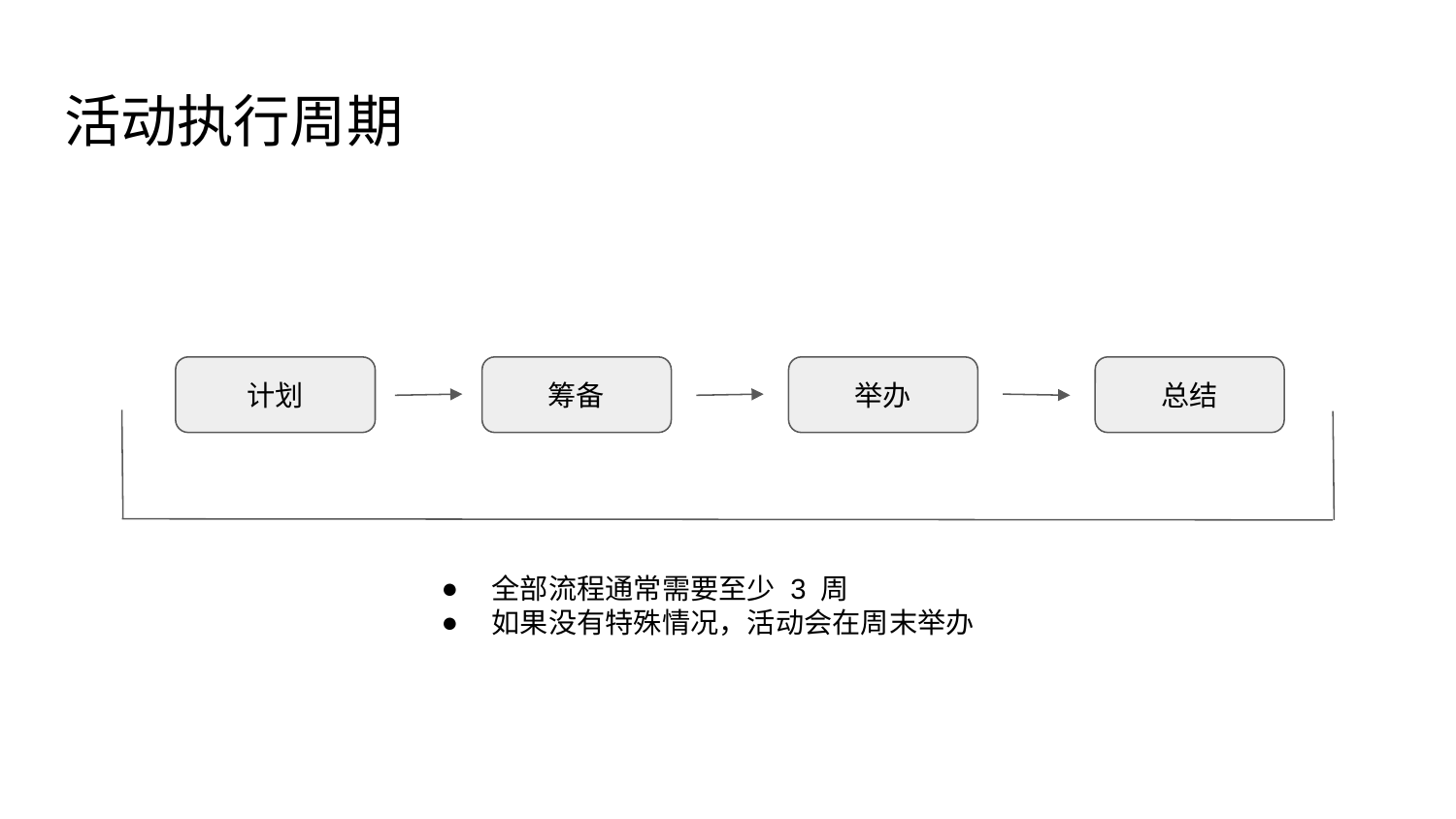

# 活动执行周期
计划
筹备
举办
总结
全部流程通常需要至少 3 周
如果没有特殊情况，活动会在周末举办